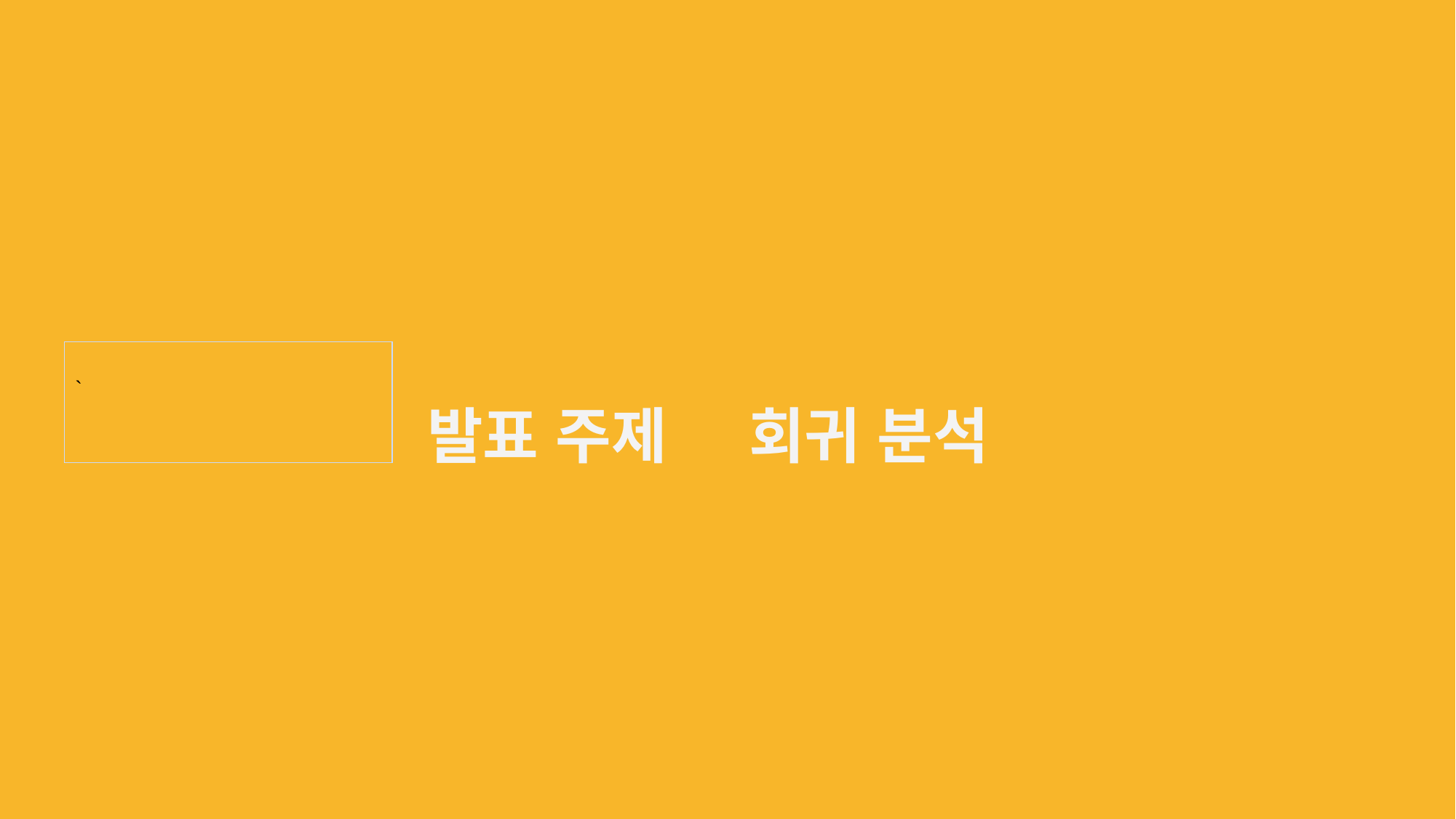

| 발표 주제 | 회귀 분석 |
| --- | --- |
| ` |
| --- |